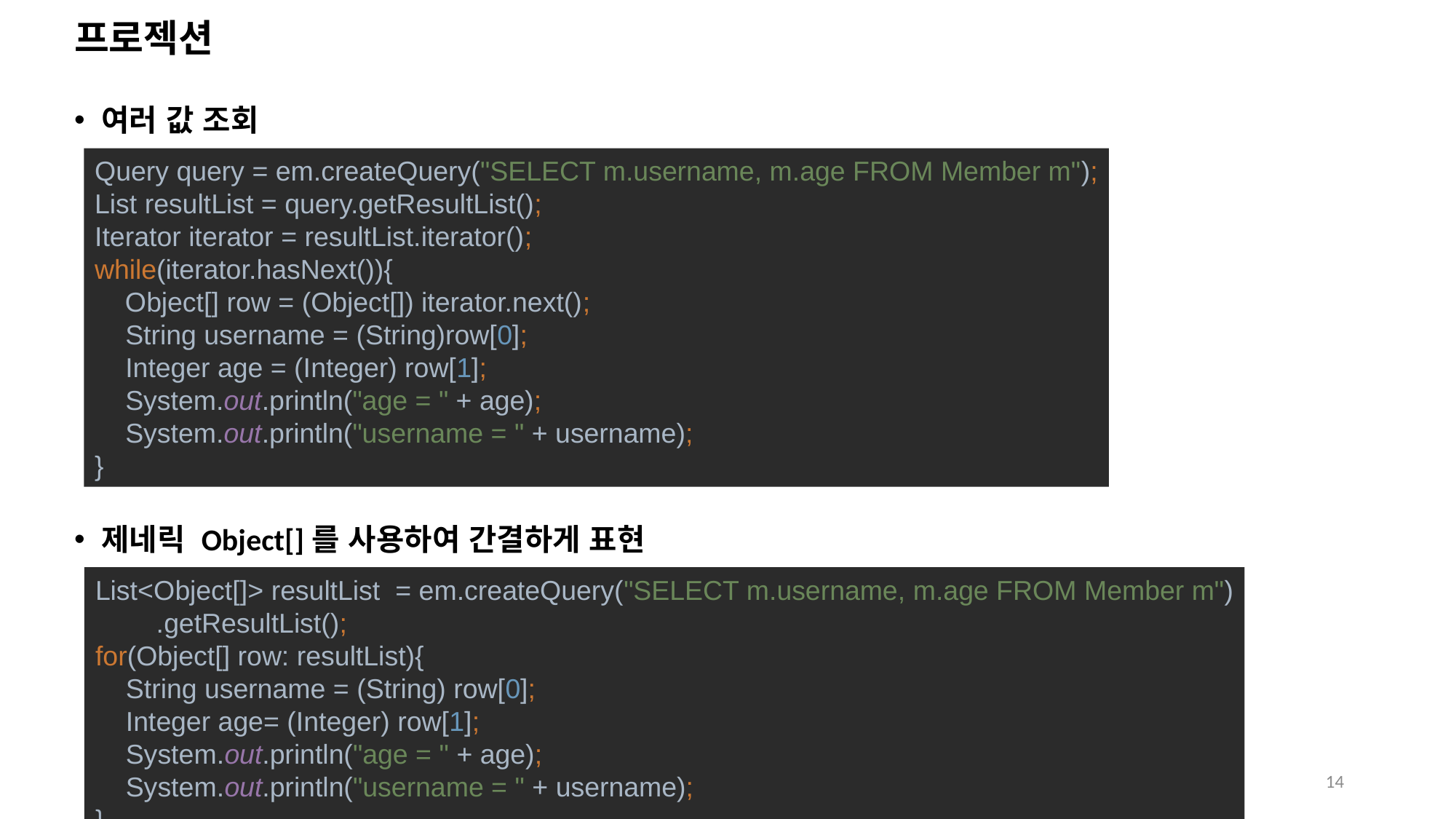

# 프로젝션
여러 값 조회

제네릭 Object[]를 사용하여 간결하게 표현

Query query = em.createQuery("SELECT m.username, m.age FROM Member m");
List resultList = query.getResultList();
Iterator iterator = resultList.iterator();
while(iterator.hasNext()){
    Object[] row = (Object[]) iterator.next();
    String username = (String)row[0];
    Integer age = (Integer) row[1];
    System.out.println("age = " + age);
    System.out.println("username = " + username);
}
List<Object[]> resultList  = em.createQuery("SELECT m.username, m.age FROM Member m")
        .getResultList();
for(Object[] row: resultList){
    String username = (String) row[0];
    Integer age= (Integer) row[1];
    System.out.println("age = " + age);
    System.out.println("username = " + username);
}
14